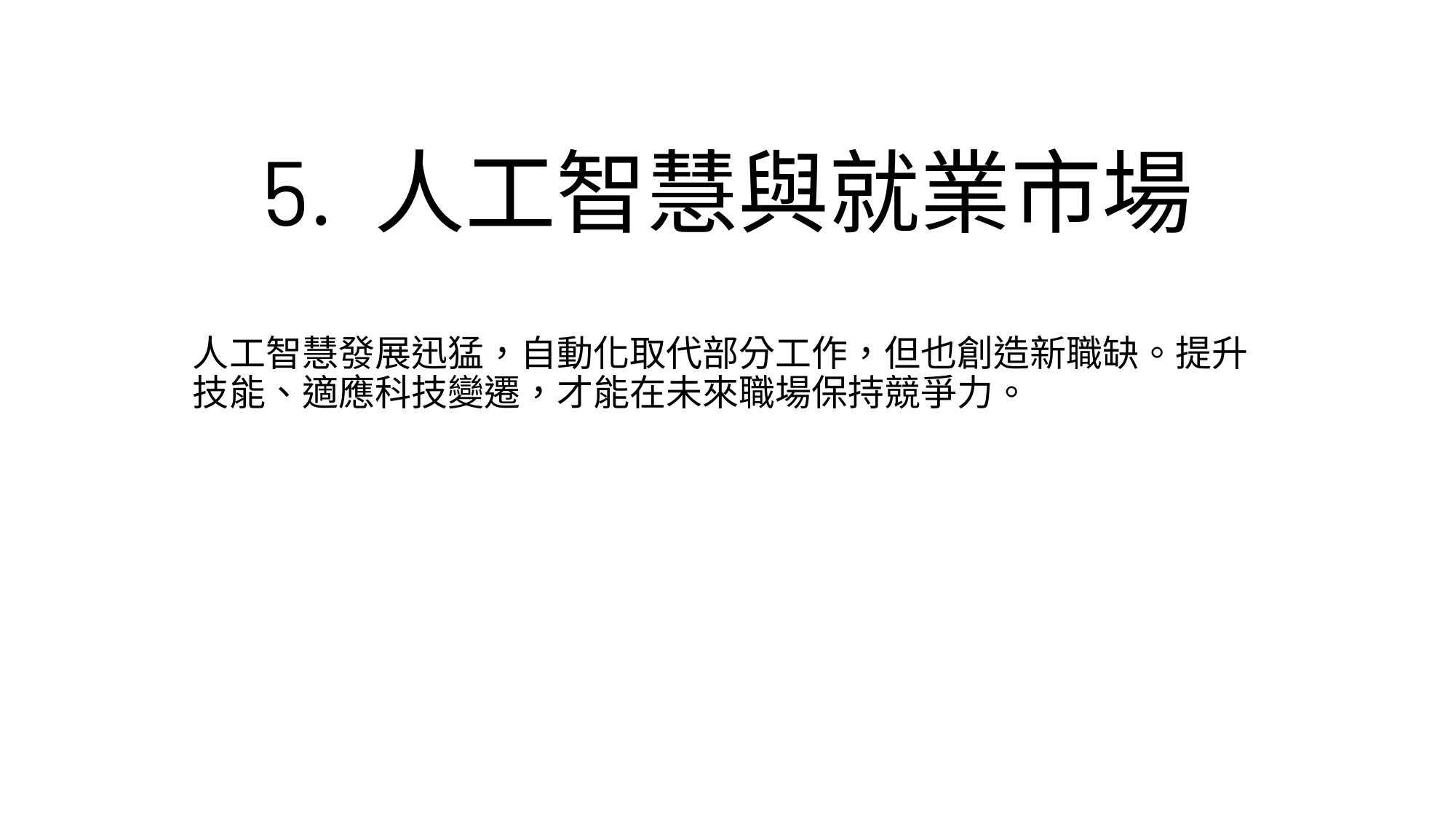

# 5. 人工智慧與就業市場
人工智慧發展迅猛，自動化取代部分工作，但也創造新職缺。提升技能、適應科技變遷，才能在未來職場保持競爭力。